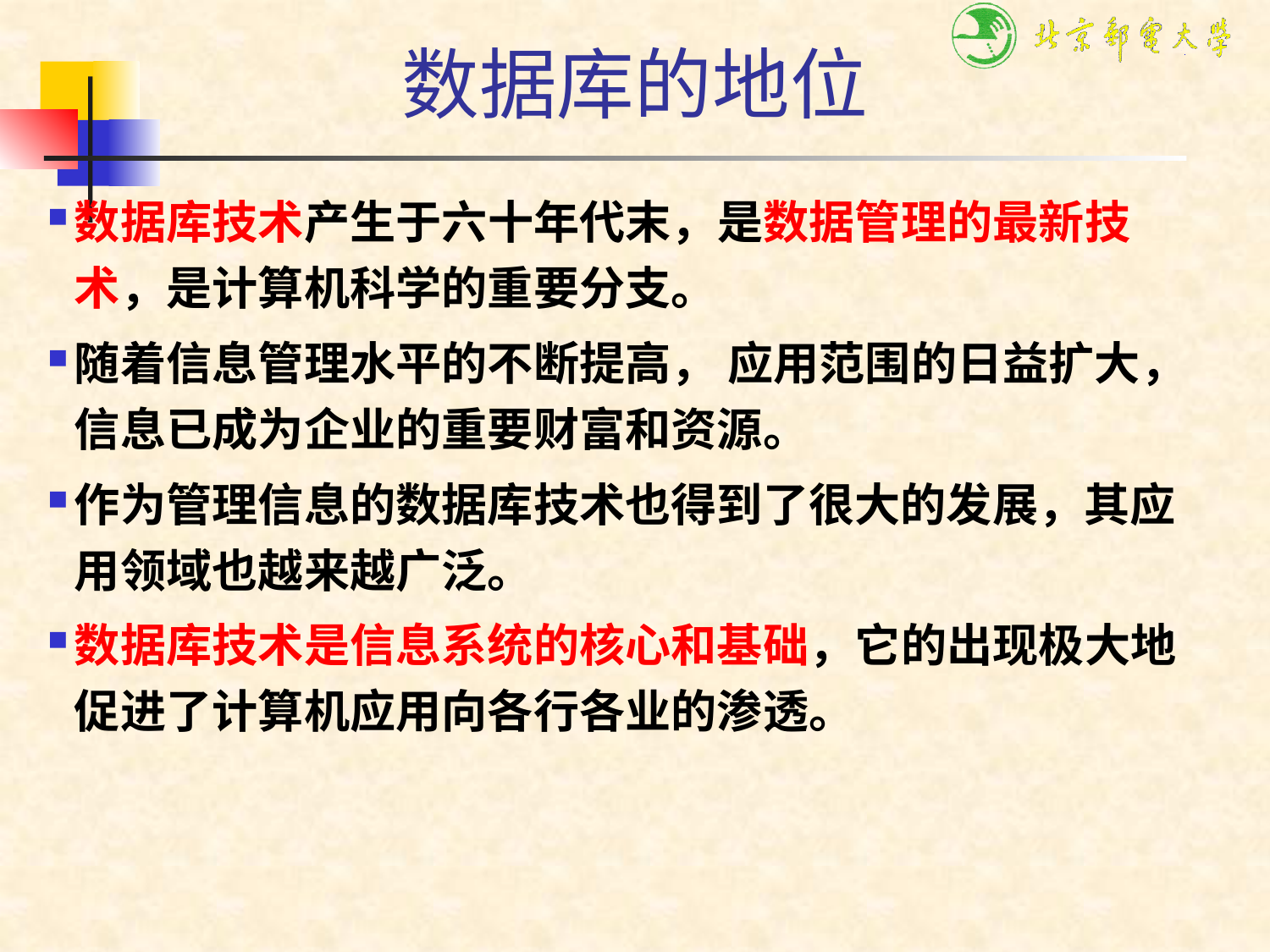

# 数据库的地位
数据库技术产生于六十年代末，是数据管理的最新技术，是计算机科学的重要分支。
随着信息管理水平的不断提高， 应用范围的日益扩大，信息已成为企业的重要财富和资源。
作为管理信息的数据库技术也得到了很大的发展，其应用领域也越来越广泛。
数据库技术是信息系统的核心和基础，它的出现极大地促进了计算机应用向各行各业的渗透。

12